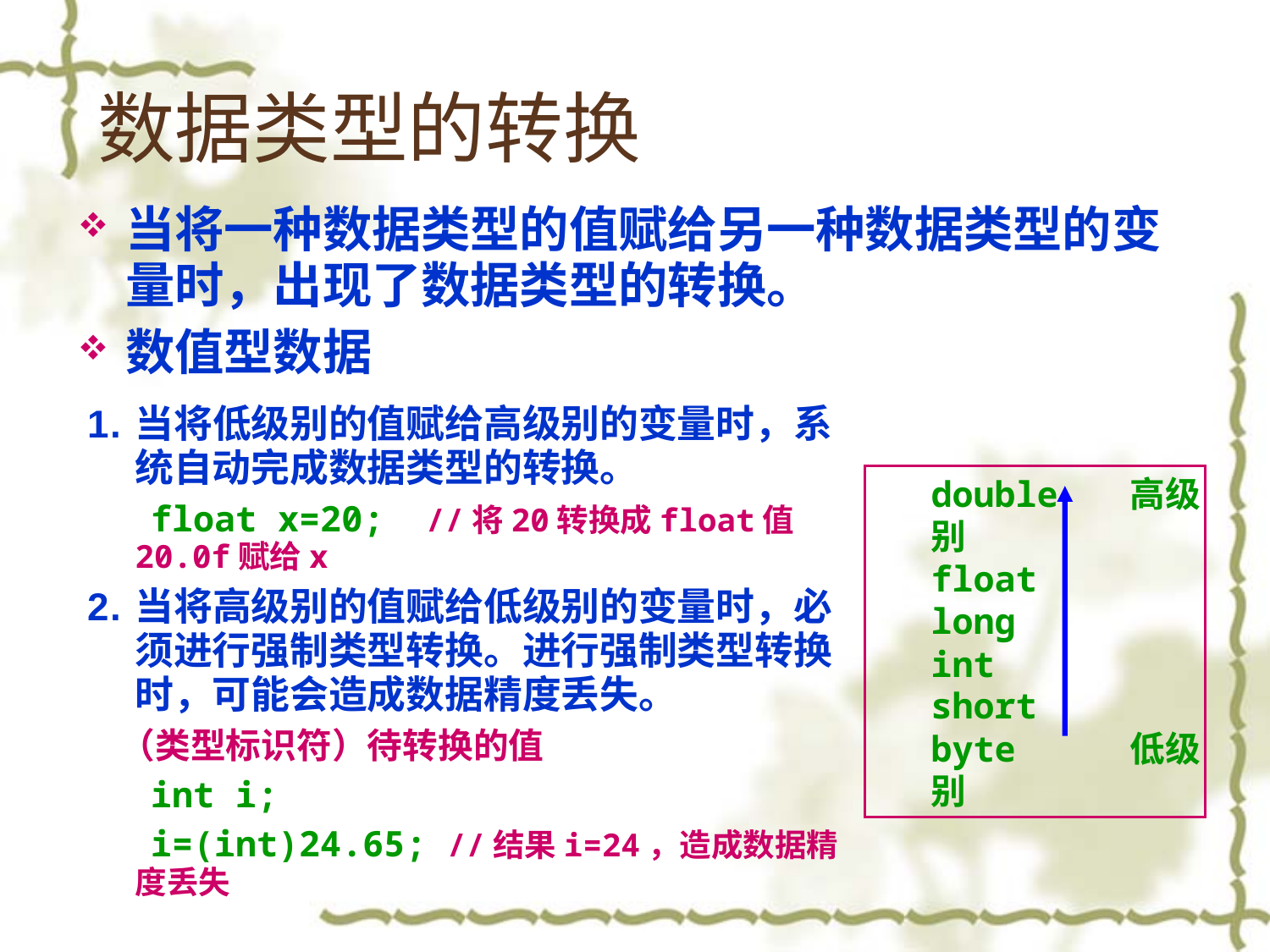

# 数据类型的转换
当将一种数据类型的值赋给另一种数据类型的变量时，出现了数据类型的转换。
数值型数据
当将低级别的值赋给高级别的变量时，系统自动完成数据类型的转换。
   float x=20;  //将20转换成float值20.0f赋给x
当将高级别的值赋给低级别的变量时，必须进行强制类型转换。进行强制类型转换时，可能会造成数据精度丢失。
   （类型标识符）待转换的值
   int i;
   i=(int)24.65; //结果i=24，造成数据精度丢失
double   高级别
float
long
int
short
byte     低级别